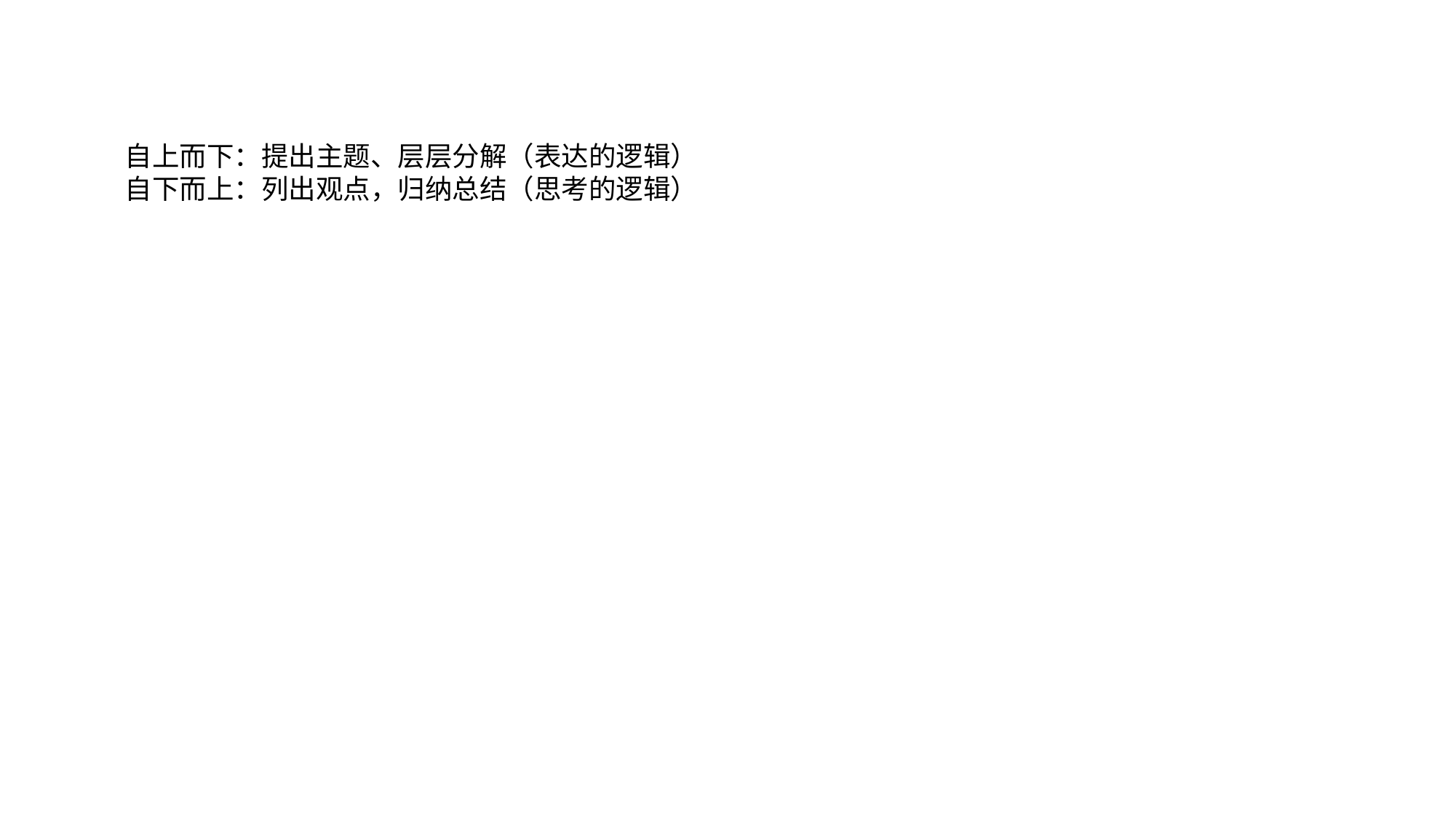

自上而下：提出主题、层层分解（表达的逻辑）
自下而上：列出观点，归纳总结（思考的逻辑）